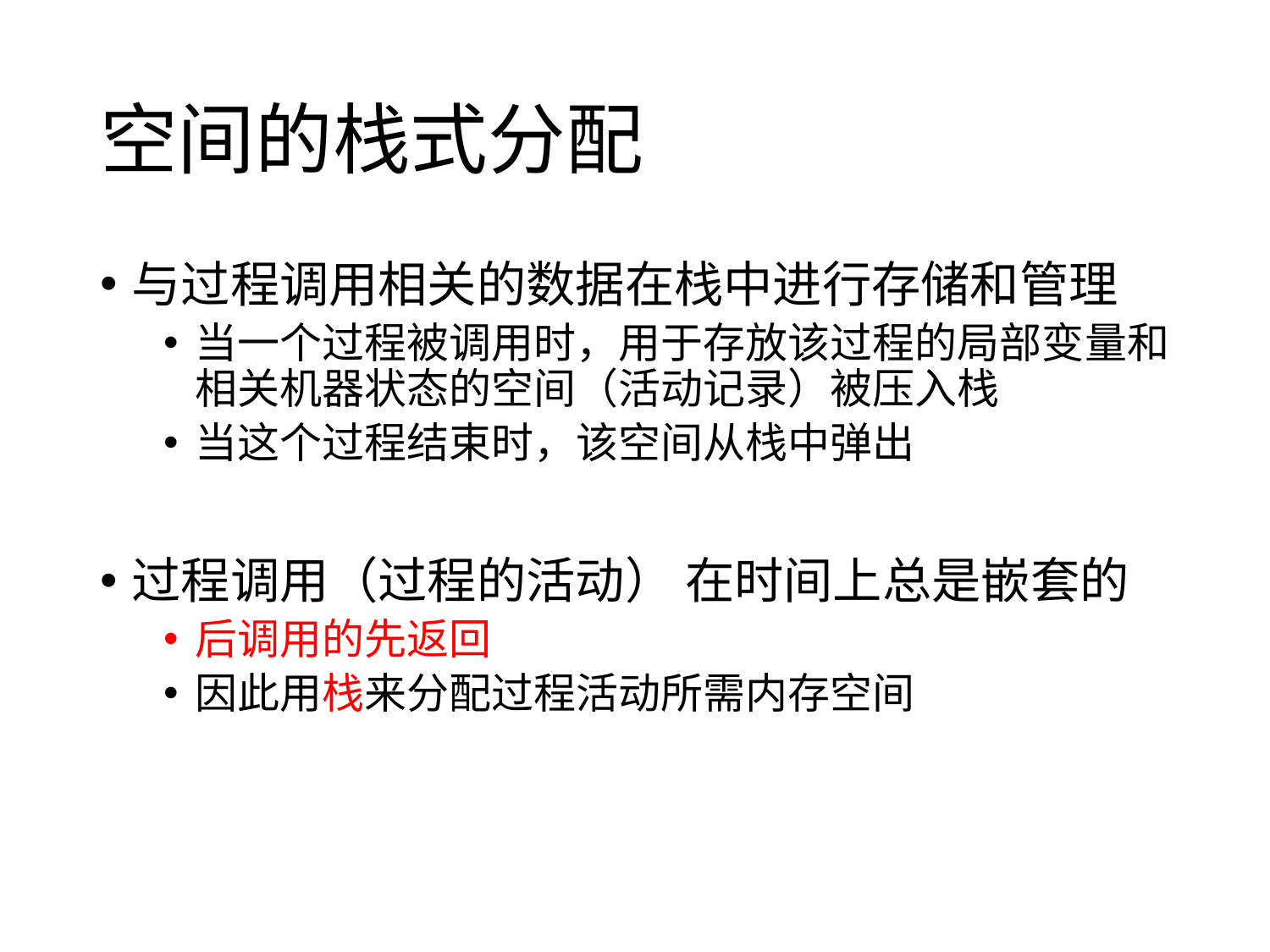

# 空间的栈式分配
与过程调用相关的数据在栈中进行存储和管理
当一个过程被调用时，用于存放该过程的局部变量和相关机器状态的空间（活动记录）被压入栈
当这个过程结束时，该空间从栈中弹出

过程调用（过程的活动） 在时间上总是嵌套的
后调用的先返回
因此用栈来分配过程活动所需内存空间